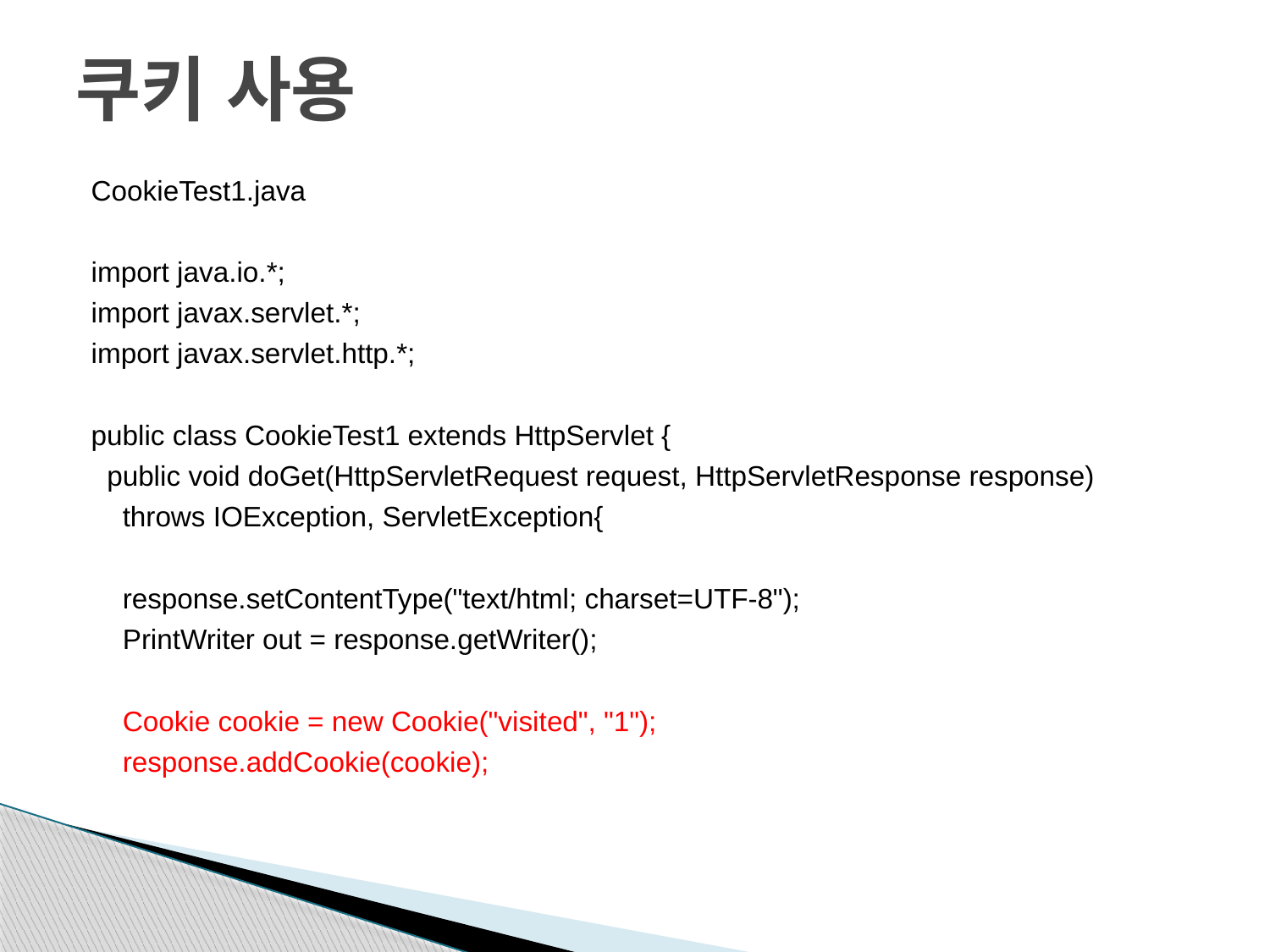

# 쿠키 사용
CookieTest1.java

import java.io.*;
import javax.servlet.*;
import javax.servlet.http.*;

public class CookieTest1 extends HttpServlet {
  public void doGet(HttpServletRequest request, HttpServletResponse response)
    throws IOException, ServletException{

    response.setContentType("text/html; charset=UTF-8");
    PrintWriter out = response.getWriter();

    Cookie cookie = new Cookie("visited", "1");
    response.addCookie(cookie);